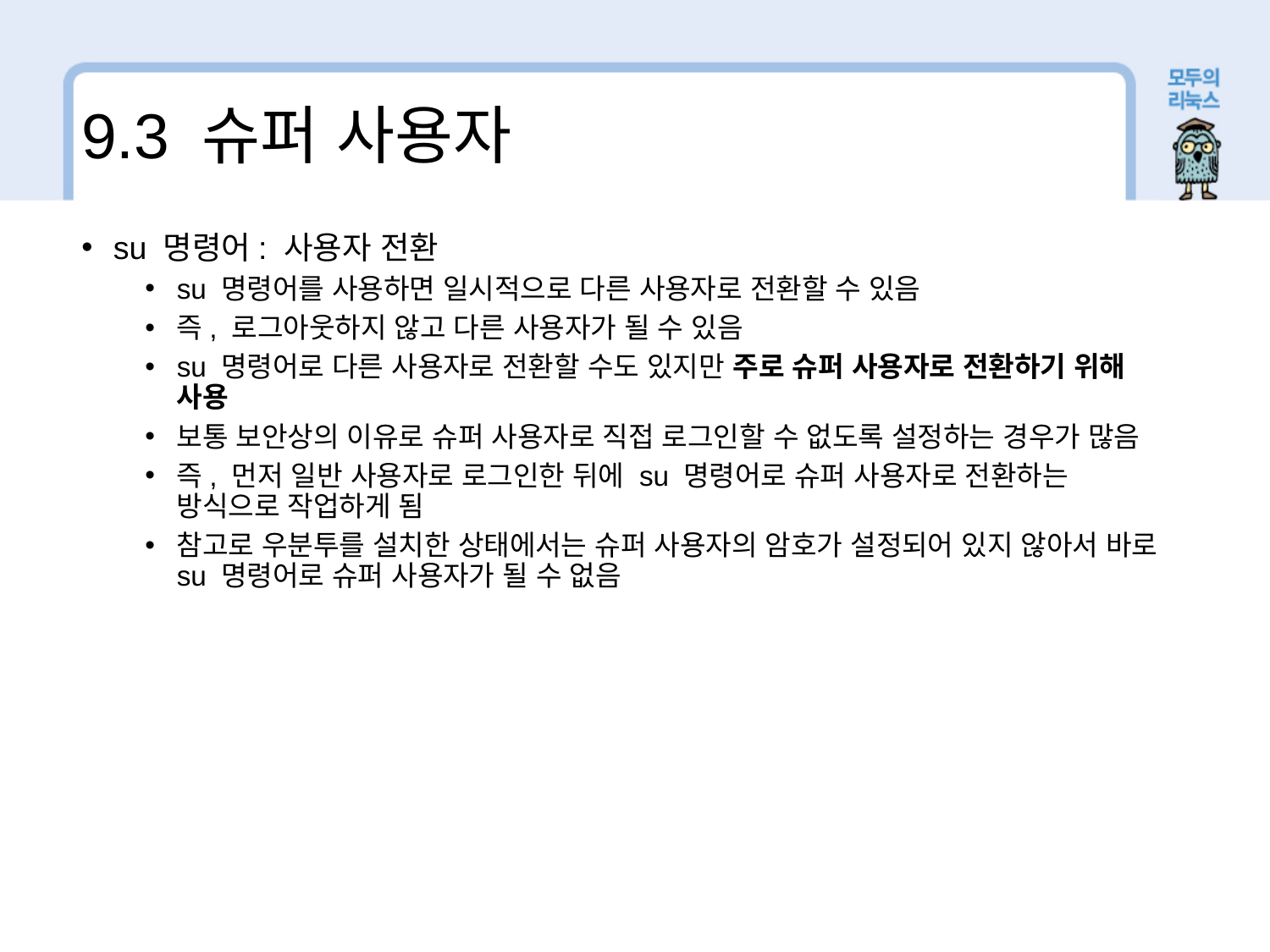

9.3 슈퍼 사용자
su 명령어: 사용자 전환
su 명령어를 사용하면 일시적으로 다른 사용자로 전환할 수 있음
즉, 로그아웃하지 않고 다른 사용자가 될 수 있음
su 명령어로 다른 사용자로 전환할 수도 있지만 주로 슈퍼 사용자로 전환하기 위해 사용
보통 보안상의 이유로 슈퍼 사용자로 직접 로그인할 수 없도록 설정하는 경우가 많음
즉, 먼저 일반 사용자로 로그인한 뒤에 su 명령어로 슈퍼 사용자로 전환하는 방식으로 작업하게 됨
참고로 우분투를 설치한 상태에서는 슈퍼 사용자의 암호가 설정되어 있지 않아서 바로 su 명령어로 슈퍼 사용자가 될 수 없음